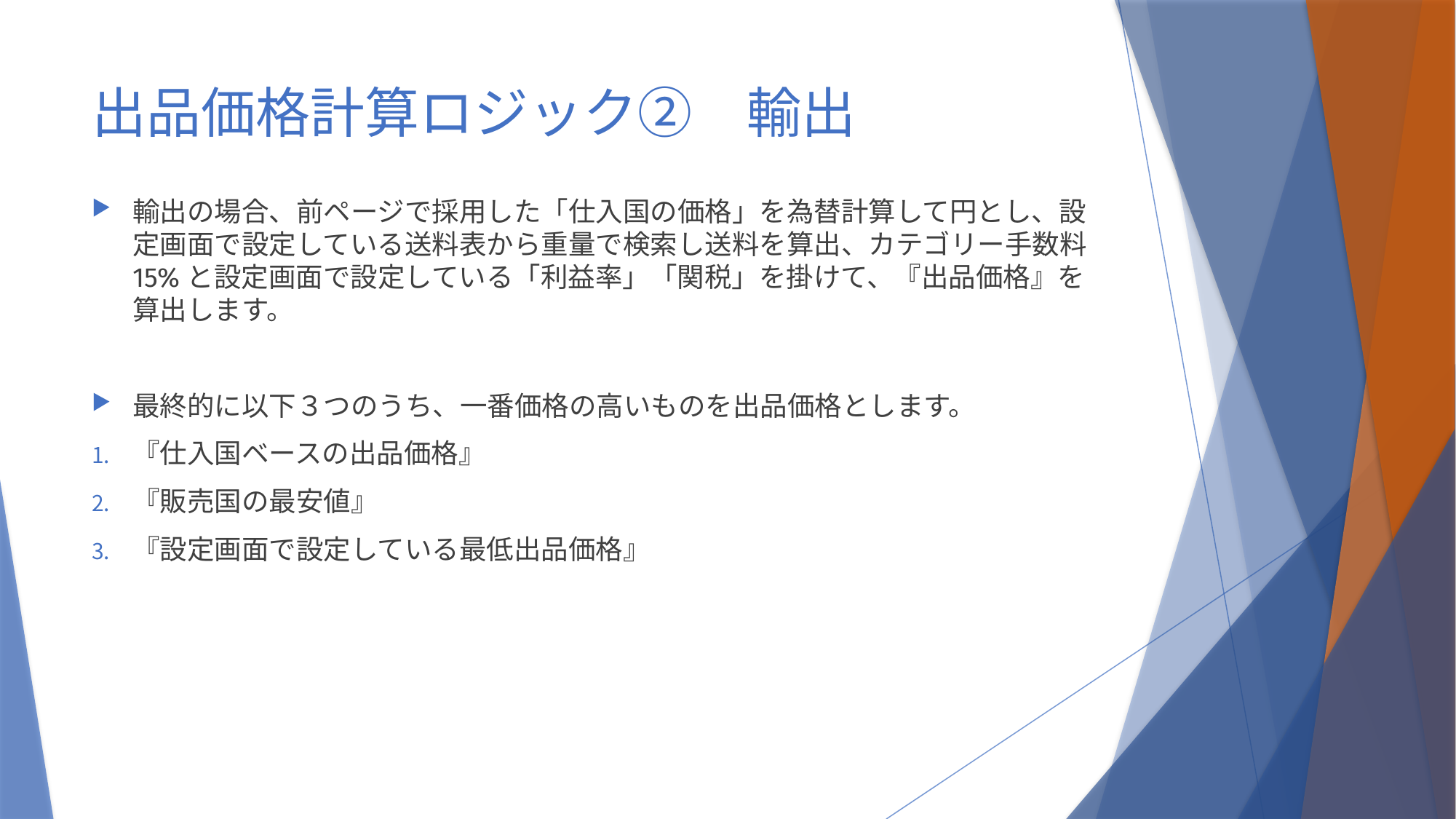

# 出品価格計算ロジック②　輸出
輸出の場合、前ページで採用した「仕入国の価格」を為替計算して円とし、設定画面で設定している送料表から重量で検索し送料を算出、カテゴリー手数料15%と設定画面で設定している「利益率」「関税」を掛けて、『出品価格』を算出します。

最終的に以下３つのうち、一番価格の高いものを出品価格とします。
『仕入国ベースの出品価格』
『販売国の最安値』
『設定画面で設定している最低出品価格』